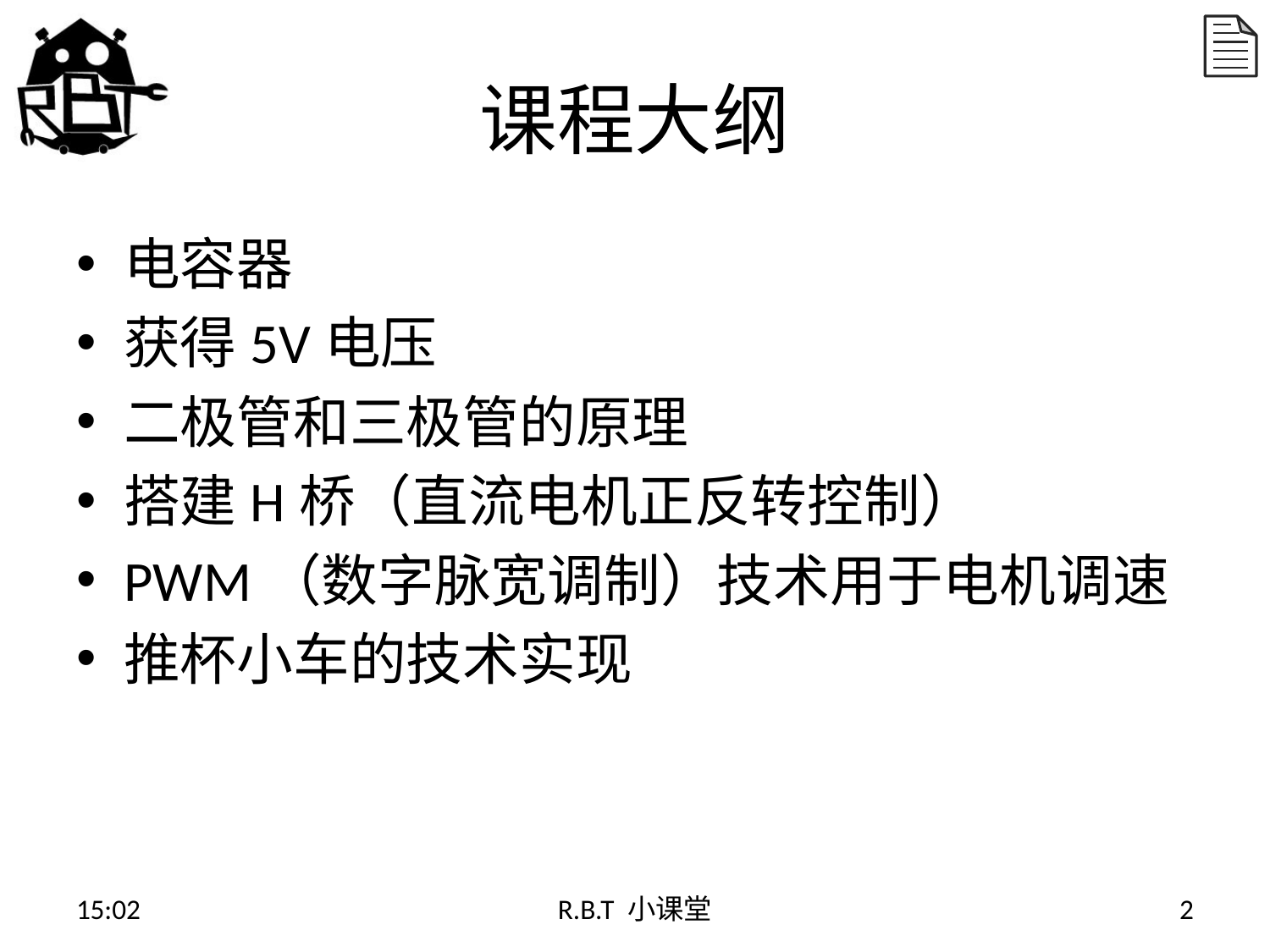

# 课程大纲
电容器
获得5V电压
二极管和三极管的原理
搭建H桥（直流电机正反转控制）
PWM（数字脉宽调制）技术用于电机调速
推杯小车的技术实现

15:02
R.B.T 小课堂
2